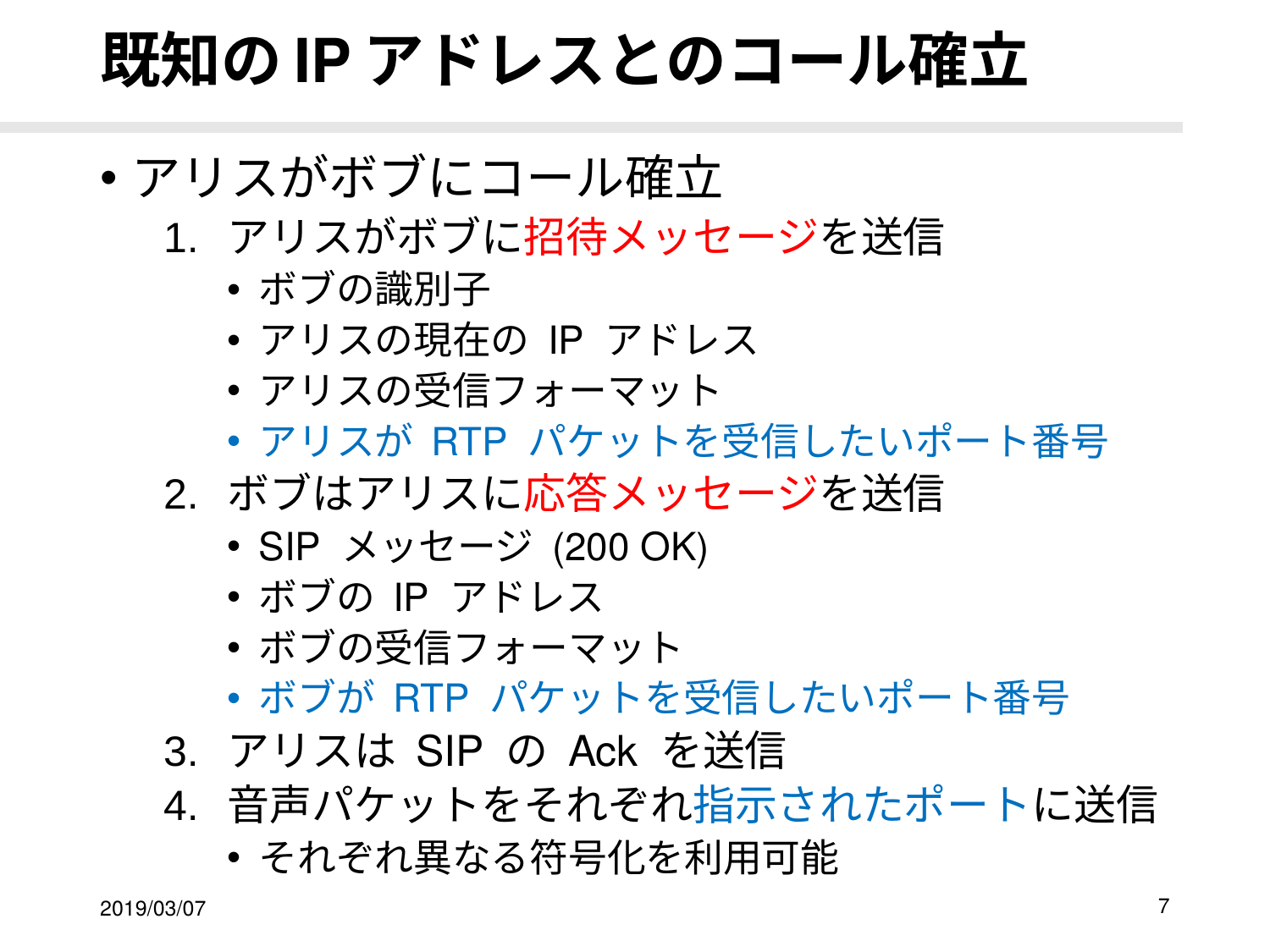

# 既知のIPアドレスとのコール確立
アリスがボブにコール確立
アリスがボブに招待メッセージを送信
ボブの識別子
アリスの現在の IP アドレス
アリスの受信フォーマット
アリスが RTP パケットを受信したいポート番号
ボブはアリスに応答メッセージを送信
SIP メッセージ (200 OK)
ボブの IP アドレス
ボブの受信フォーマット
ボブが RTP パケットを受信したいポート番号
アリスは SIP の Ack を送信
音声パケットをそれぞれ指示されたポートに送信
それぞれ異なる符号化を利用可能

2019/03/07
7